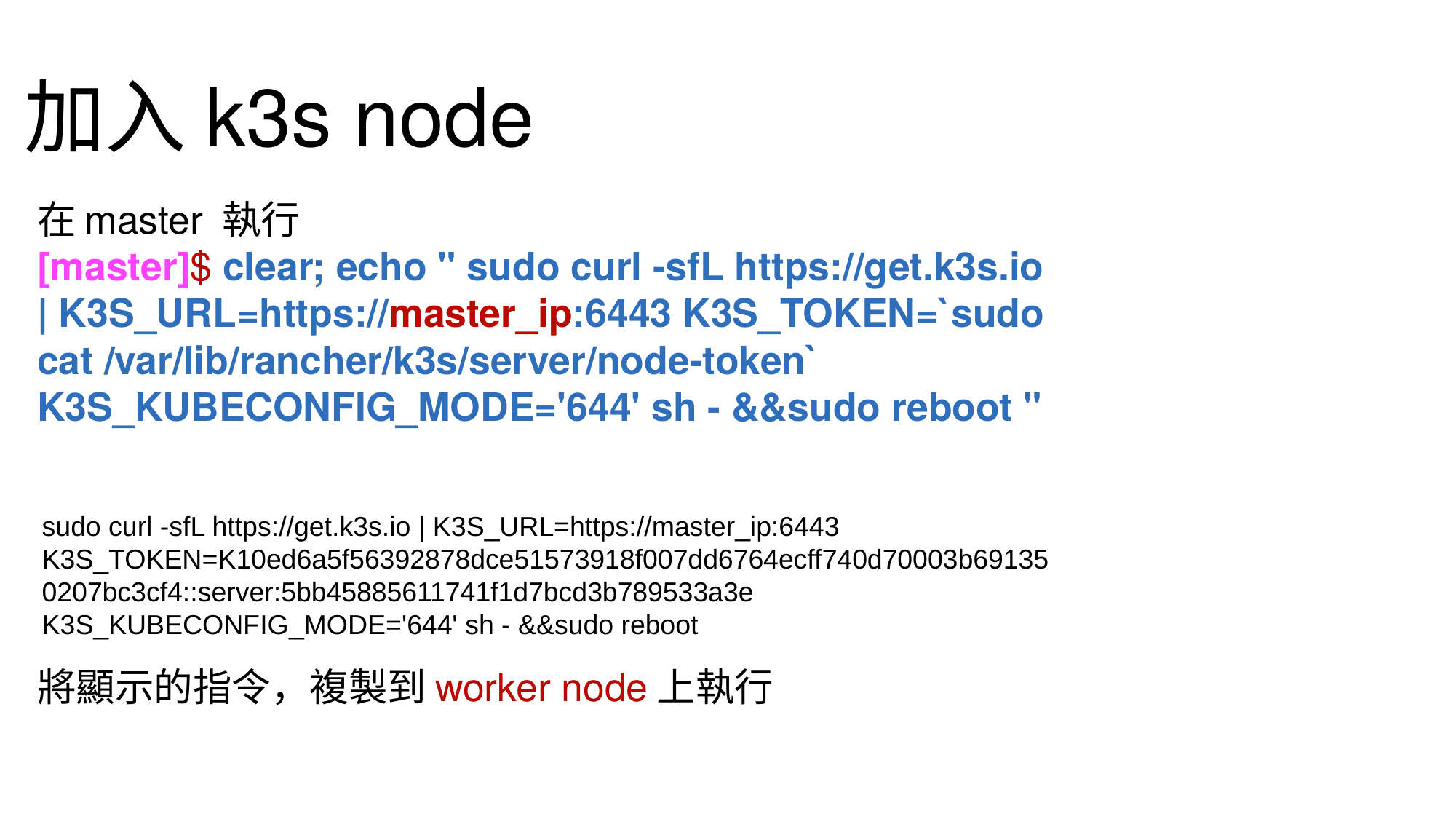

# 加入k3s node
在master 執行
[master]$ clear; echo " sudo curl -sfL https://get.k3s.io | K3S_URL=https://master_ip:6443 K3S_TOKEN=`sudo cat /var/lib/rancher/k3s/server/node-token` K3S_KUBECONFIG_MODE='644' sh - &&sudo reboot "

將顯示的指令，複製到worker node上執行
sudo curl -sfL https://get.k3s.io | K3S_URL=https://master_ip:6443 K3S_TOKEN=K10ed6a5f56392878dce51573918f007dd6764ecff740d70003b691350207bc3cf4::server:5bb45885611741f1d7bcd3b789533a3e K3S_KUBECONFIG_MODE='644' sh - &&sudo reboot